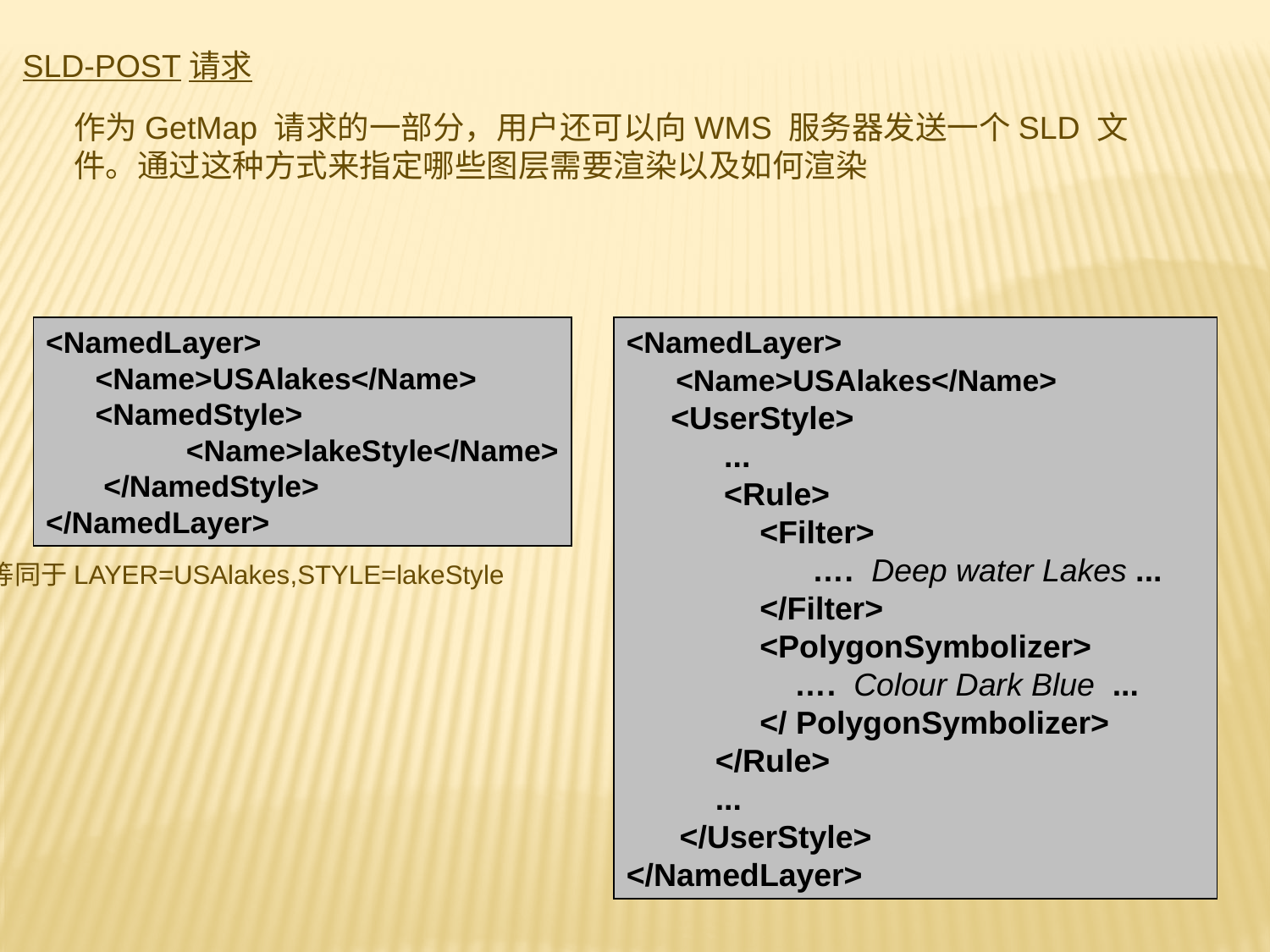

SLD-POST请求
作为GetMap 请求的一部分，用户还可以向WMS 服务器发送一个SLD 文件。通过这种方式来指定哪些图层需要渲染以及如何渲染
<NamedLayer>
      <Name>USAlakes</Name>
      <NamedStyle>
                 <Name>lakeStyle</Name>
       </NamedStyle>
</NamedLayer>
<NamedLayer>
      <Name>USAlakes</Name>
     <UserStyle>
           ...
           <Rule>
               <Filter>
                     ….  Deep water Lakes ...
               </Filter>
               <PolygonSymbolizer>
                   ….  Colour Dark Blue  ...
               </ PolygonSymbolizer>
          </Rule>
          ...
      </UserStyle>
</NamedLayer>

等同于LAYER=USAlakes,STYLE=lakeStyle